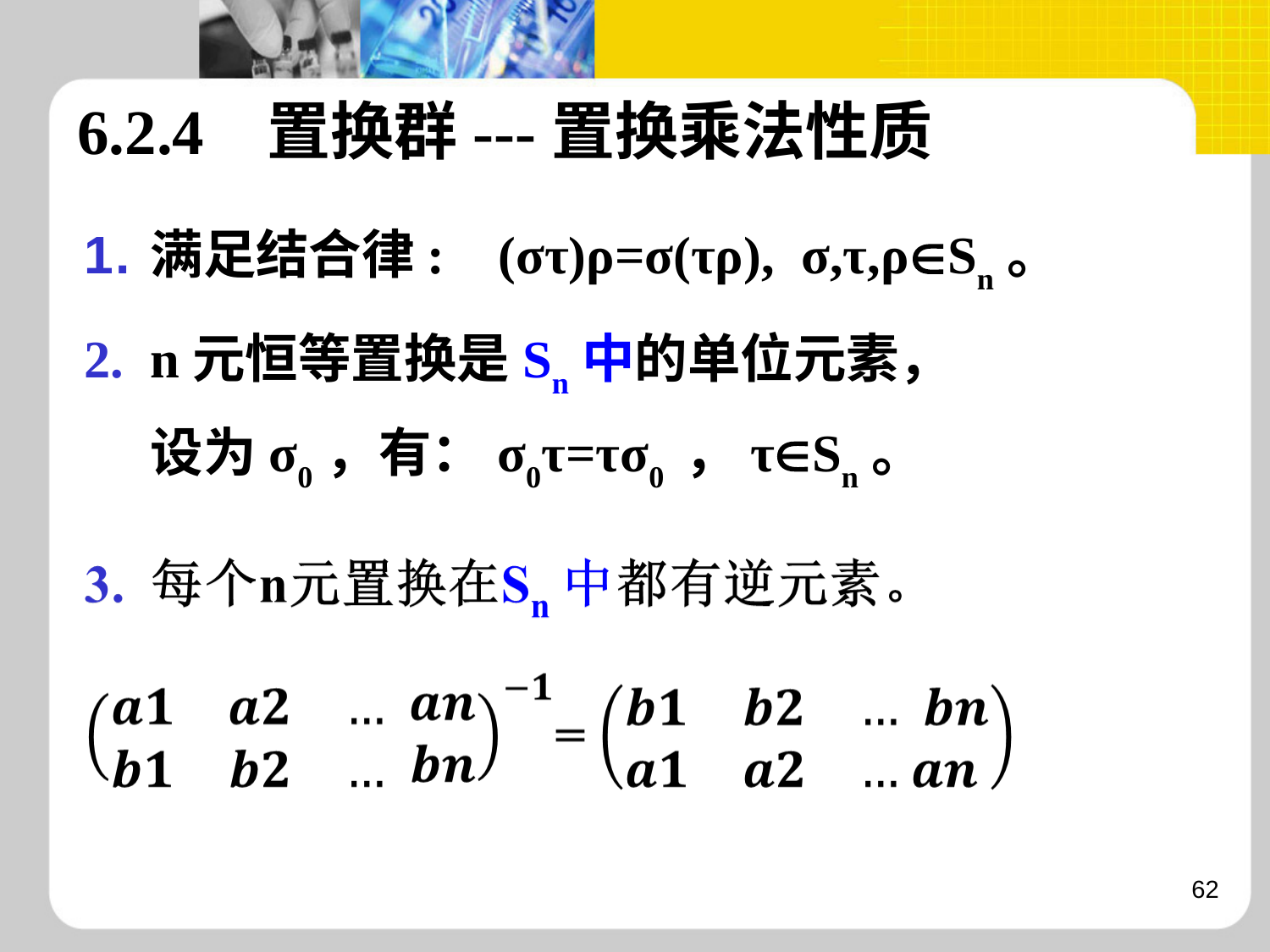

6.2.4   置换群---置换乘法性质
满足结合律:    (στ)ρ=σ(τρ),  σ,τ,ρ∈Sn。
n元恒等置换是Sn中的单位元素，
设为σ0，有：σ0τ=τσ0 ，τ∈Sn。

62